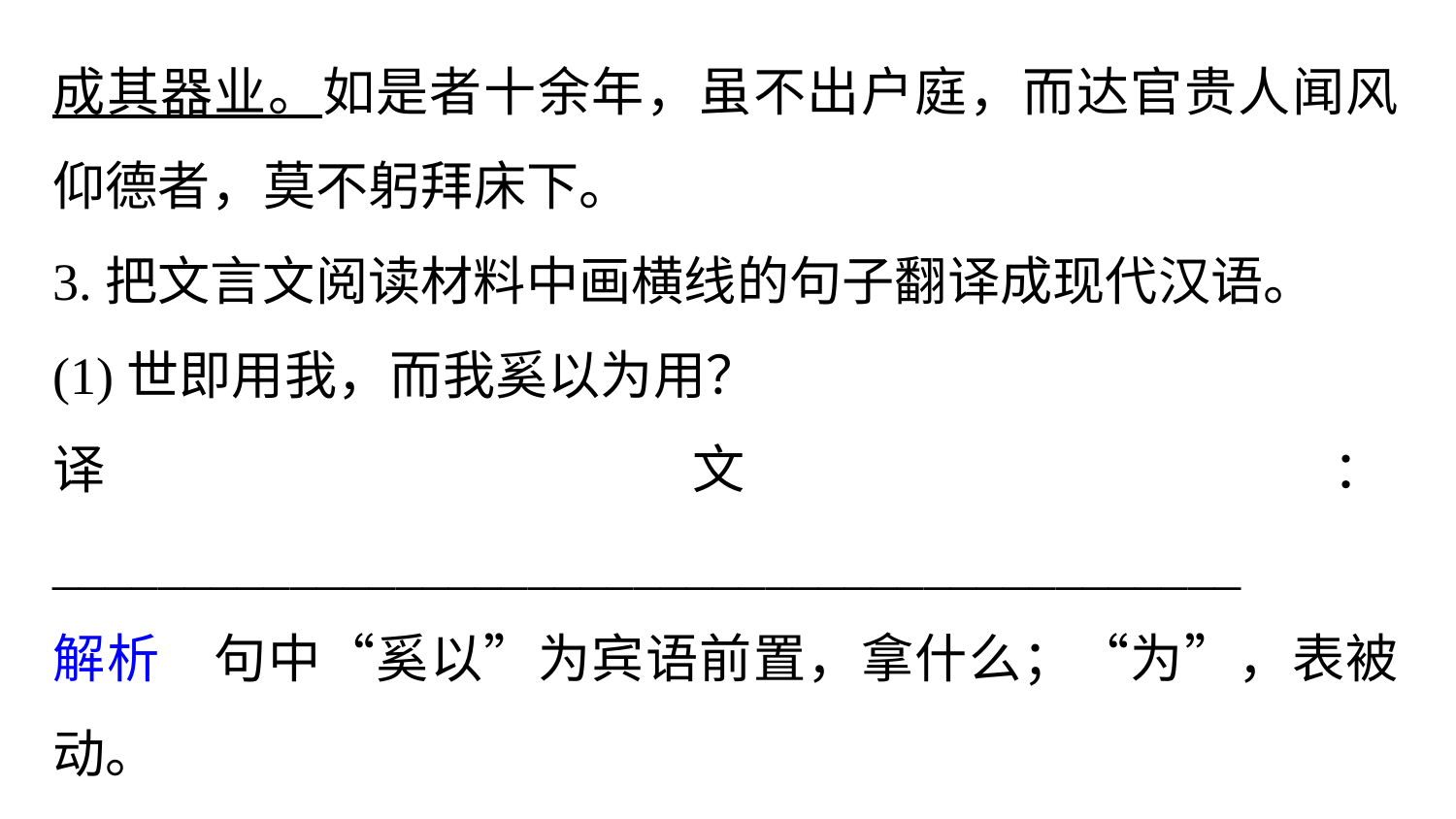

成其器业。如是者十余年，虽不出户庭，而达官贵人闻风仰德者，莫不躬拜床下。
3.把文言文阅读材料中画横线的句子翻译成现代汉语。
(1)世即用我，而我奚以为用？
译文：_____________________________________________
解析　句中“奚以”为宾语前置，拿什么；“为”，表被动。
答案　世间即使要用我，然而我拿什么为世间所用呢？